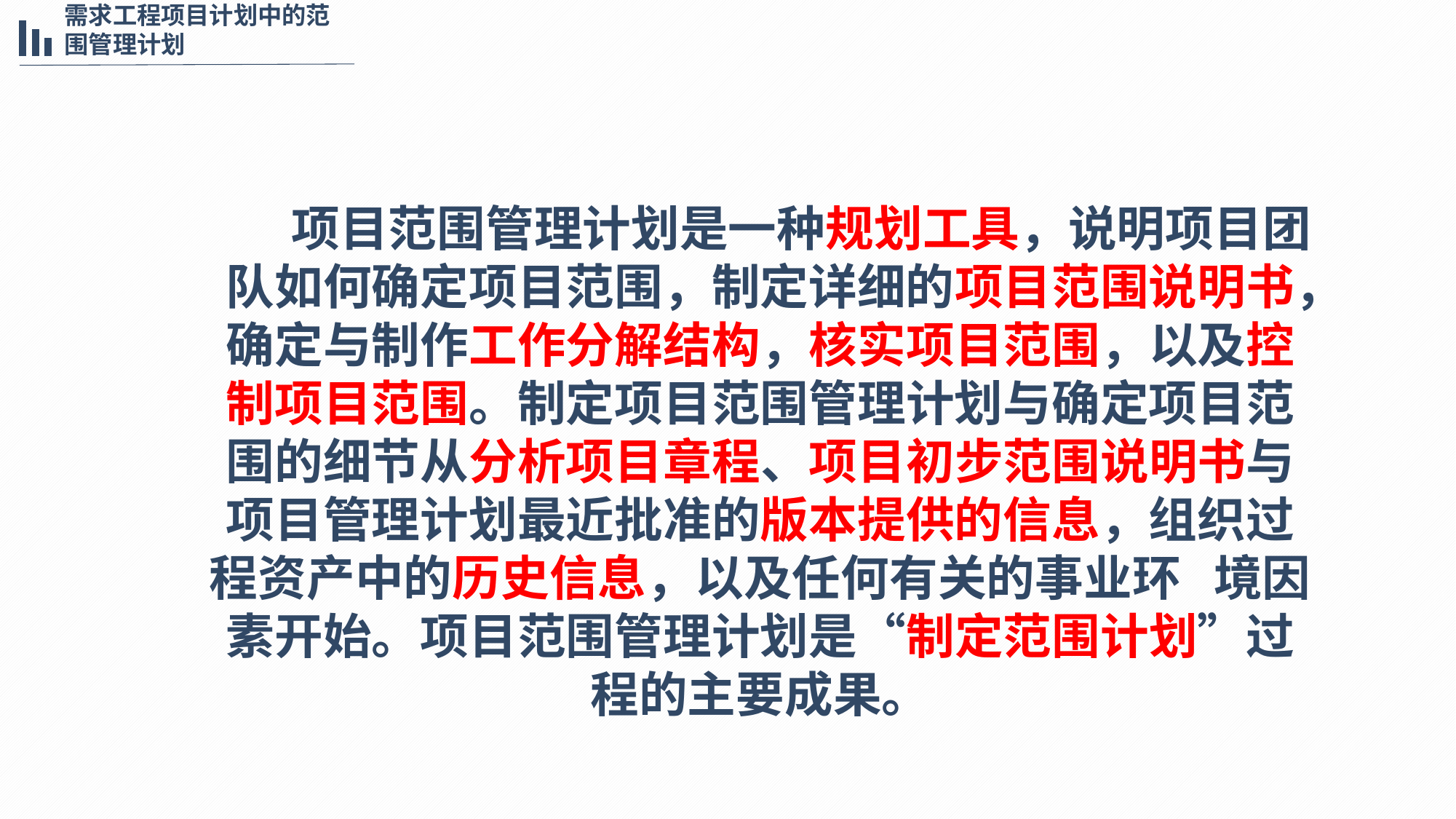

需求工程项目计划中的范围管理计划

          项目范围管理计划是一种规划工具，说明项目团队如何确定项目范围，制定详细的项目范围说明书，确定与制作工作分解结构，核实项目范围，以及控制项目范围。制定项目范围管理计划与确定项目范围的细节从分析项目章程、项目初步范围说明书与项目管理计划最近批准的版本提供的信息，组织过程资产中的历史信息，以及任何有关的事业环   境因素开始。项目范围管理计划是“制定范围计划”过程的主要成果。